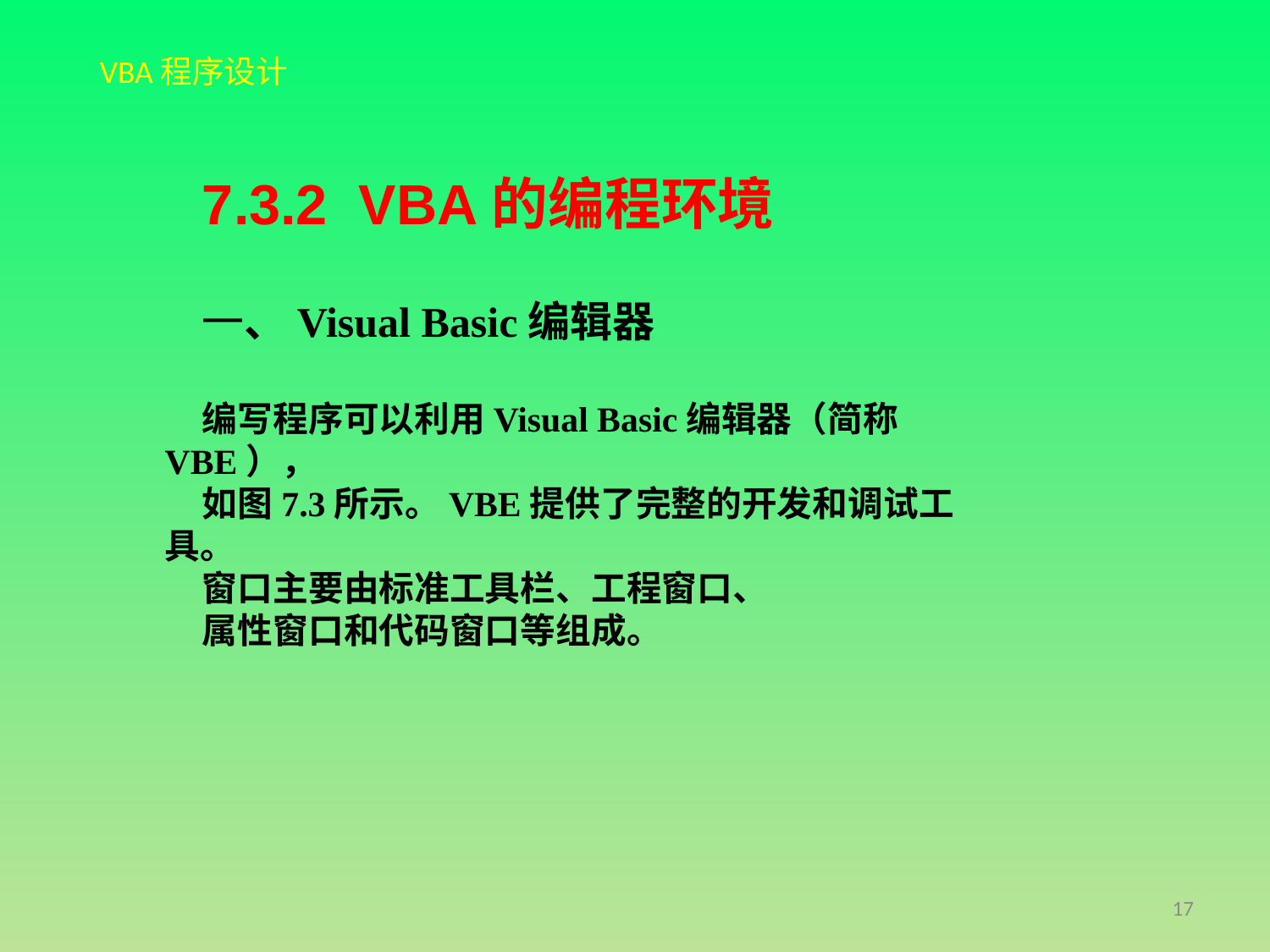

7.3.2  VBA的编程环境

一、Visual Basic编辑器

编写程序可以利用Visual Basic编辑器（简称VBE），
如图7.3所示。VBE提供了完整的开发和调试工具。
窗口主要由标准工具栏、工程窗口、
属性窗口和代码窗口等组成。

17